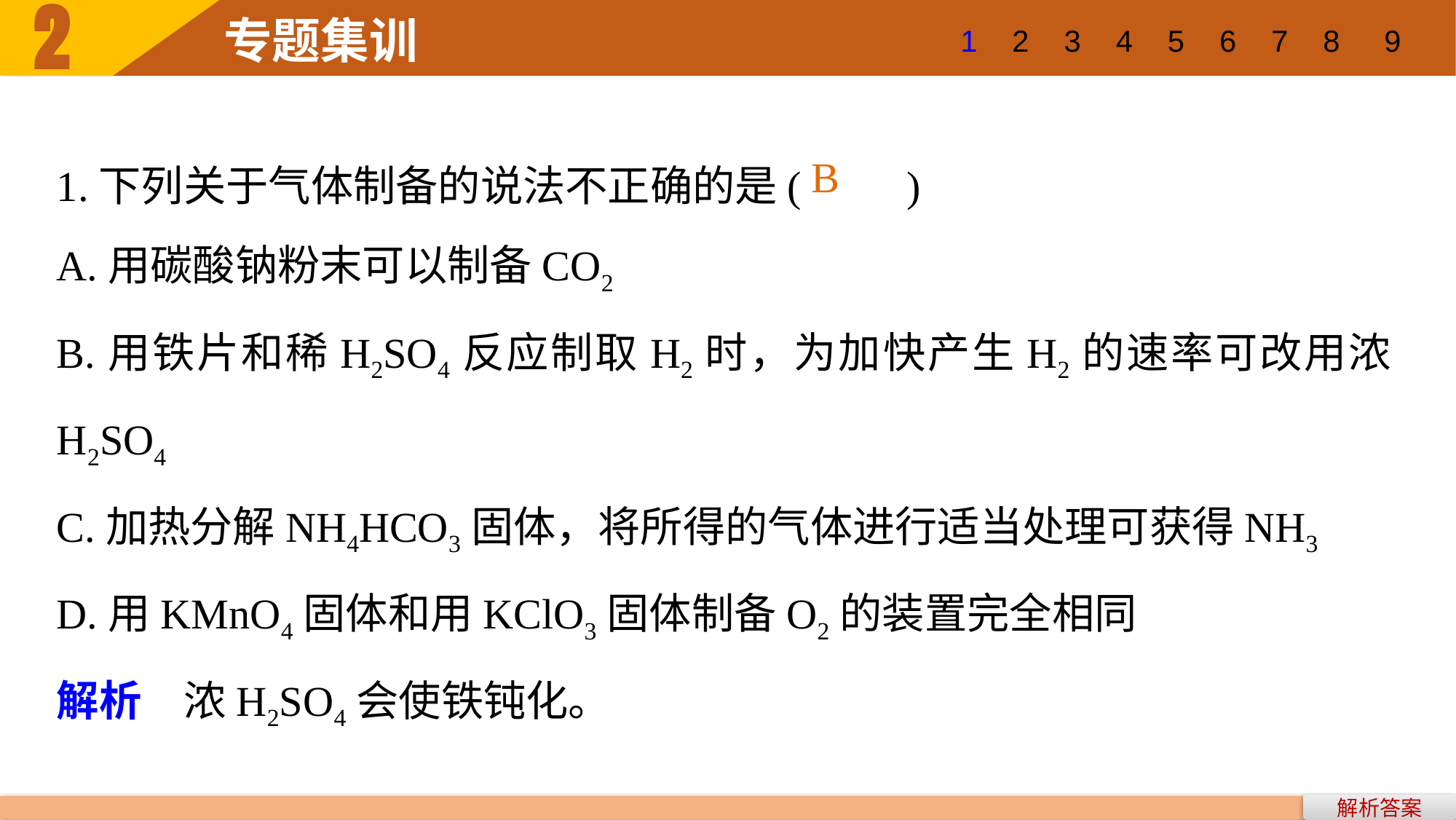

1
2
3
4
5
6
7
8
9
1.下列关于气体制备的说法不正确的是(　　)
A.用碳酸钠粉末可以制备CO2
B.用铁片和稀H2SO4反应制取H2时，为加快产生H2的速率可改用浓H2SO4
C.加热分解NH4HCO3固体，将所得的气体进行适当处理可获得NH3
D.用KMnO4固体和用KClO3固体制备O2的装置完全相同
解析　浓H2SO4会使铁钝化。
B
解析答案